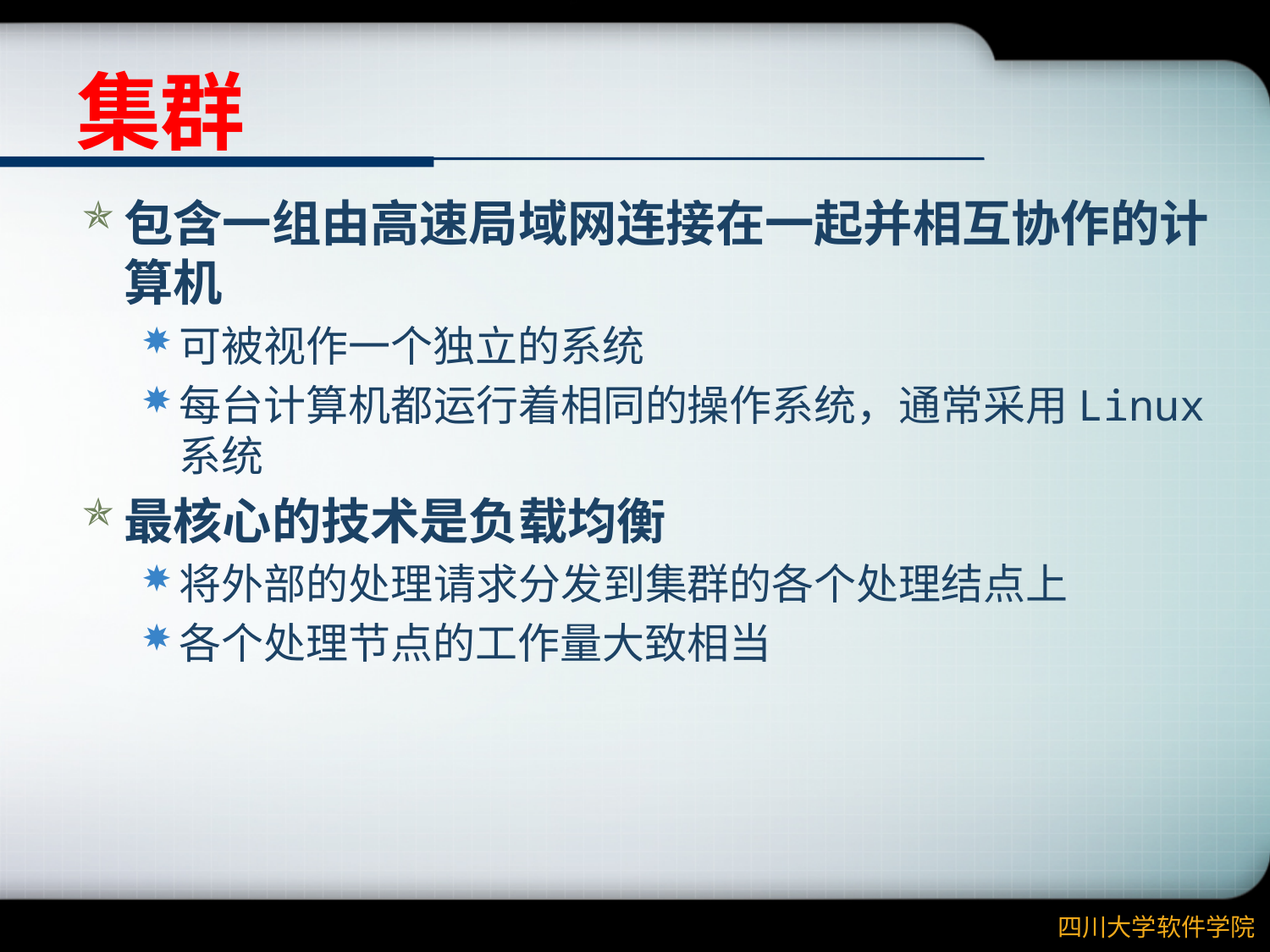

# 集群
包含一组由高速局域网连接在一起并相互协作的计算机
可被视作一个独立的系统
每台计算机都运行着相同的操作系统，通常采用Linux系统
最核心的技术是负载均衡
将外部的处理请求分发到集群的各个处理结点上
各个处理节点的工作量大致相当